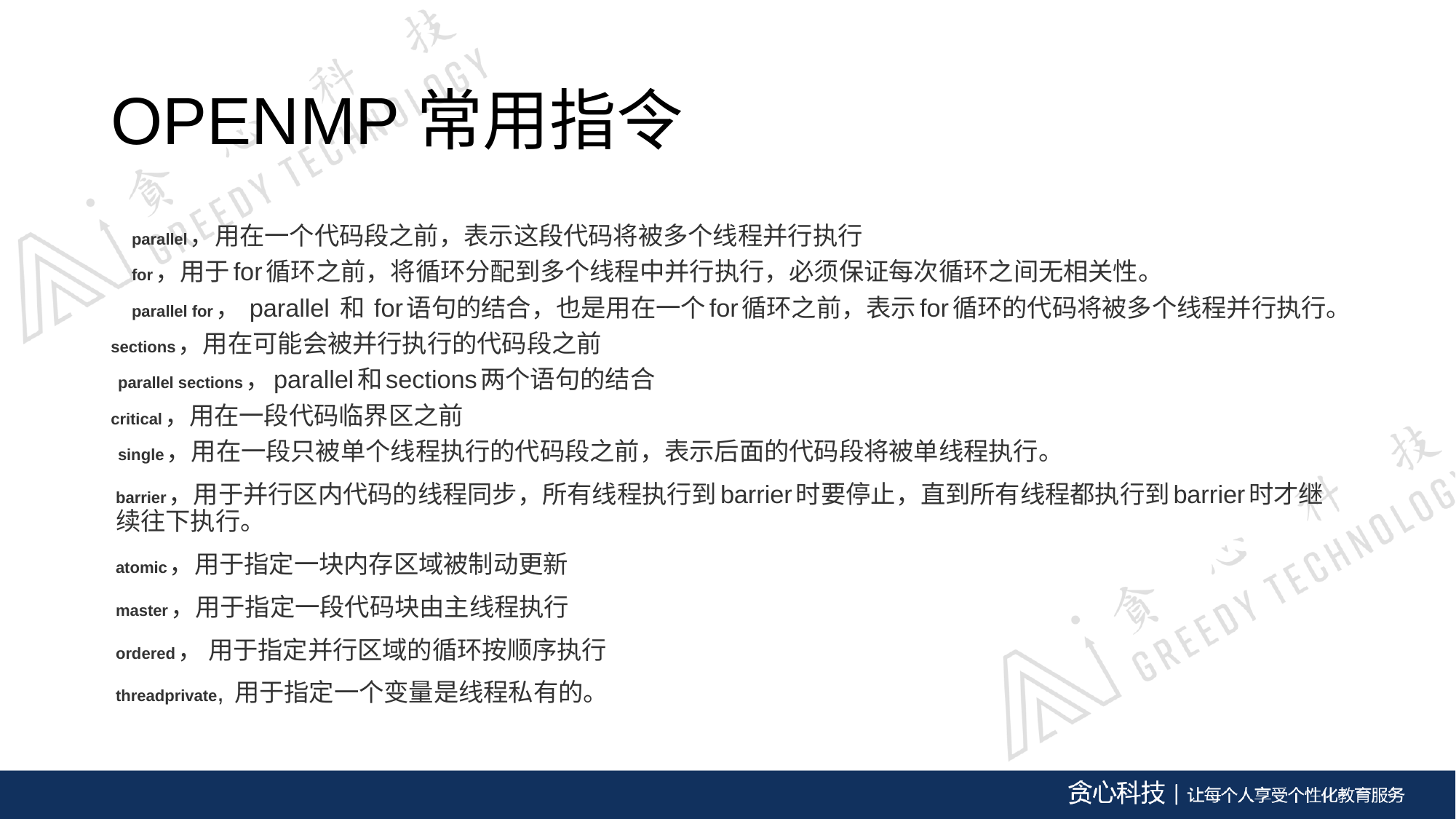

# OPENMP常用指令
   parallel，用在一个代码段之前，表示这段代码将被多个线程并行执行
   for，用于for循环之前，将循环分配到多个线程中并行执行，必须保证每次循环之间无相关性。
   parallel for， parallel 和 for语句的结合，也是用在一个for循环之前，表示for循环的代码将被多个线程并行执行。
sections，用在可能会被并行执行的代码段之前
 parallel sections，parallel和sections两个语句的结合
critical，用在一段代码临界区之前
 single，用在一段只被单个线程执行的代码段之前，表示后面的代码段将被单线程执行。
barrier，用于并行区内代码的线程同步，所有线程执行到barrier时要停止，直到所有线程都执行到barrier时才继续往下执行。
atomic，用于指定一块内存区域被制动更新
master，用于指定一段代码块由主线程执行
ordered， 用于指定并行区域的循环按顺序执行
threadprivate, 用于指定一个变量是线程私有的。